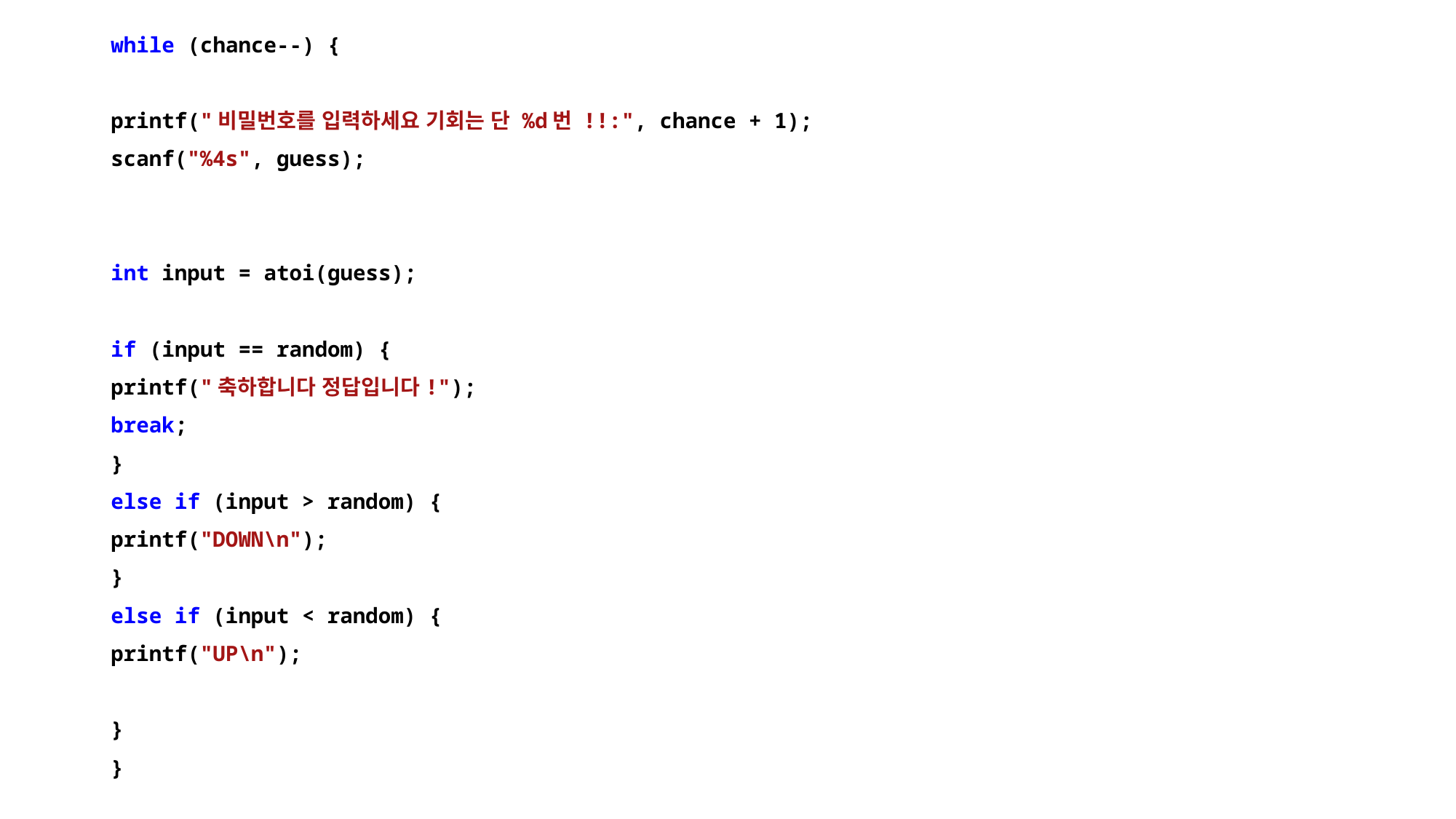

while (chance--) {

printf("비밀번호를 입력하세요 기회는 단 %d번 !!:", chance + 1);
scanf("%4s", guess);

int input = atoi(guess);

if (input == random) {
printf("축하합니다 정답입니다!");
break;
}
else if (input > random) {
printf("DOWN\n");
}
else if (input < random) {
printf("UP\n");

}
}
#